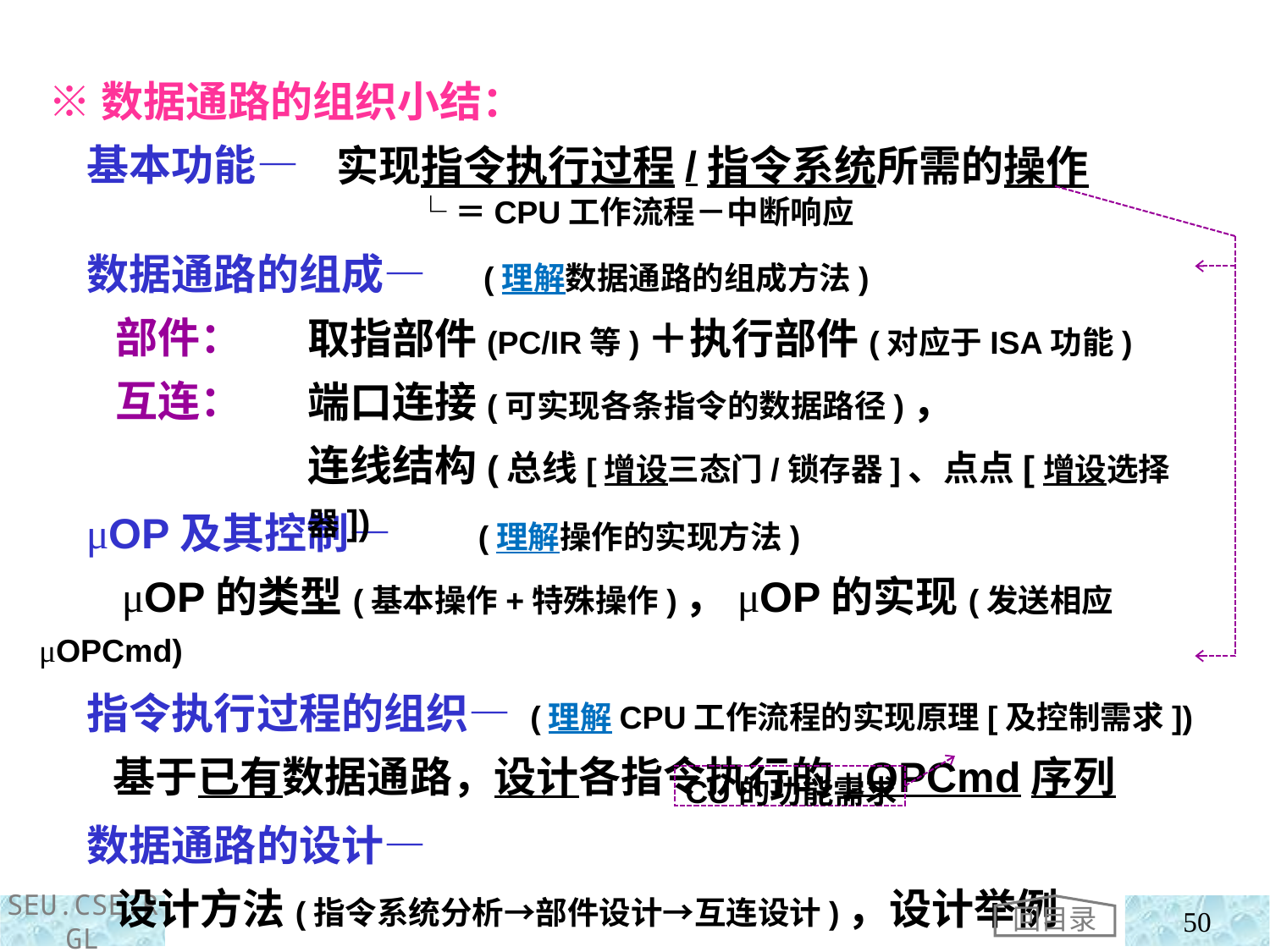

※数据通路的组织小结：
    基本功能—

    数据通路的组成—     (理解数据通路的组成方法)
       部件：
       互连：

    μOP及其控制—        (理解操作的实现方法)
       μOP的类型(基本操作+特殊操作)，μOP的实现(发送相应μOPCmd)
    指令执行过程的组织— (理解CPU工作流程的实现原理[及控制需求])
       基于已有数据通路，设计各指令执行的μOPCmd序列
    数据通路的设计—
       设计方法(指令系统分析→部件设计→互连设计)，设计举例
  实现指令执行过程/指令系统所需的操作
               └＝CPU工作流程－中断响应

取指部件(PC/IR等)＋执行部件(对应于ISA功能)
端口连接(可实现各条指令的数据路径)，
连线结构(总线[增设三态门/锁存器]、点点[增设选择器])
CU的功能需求
回目录
50